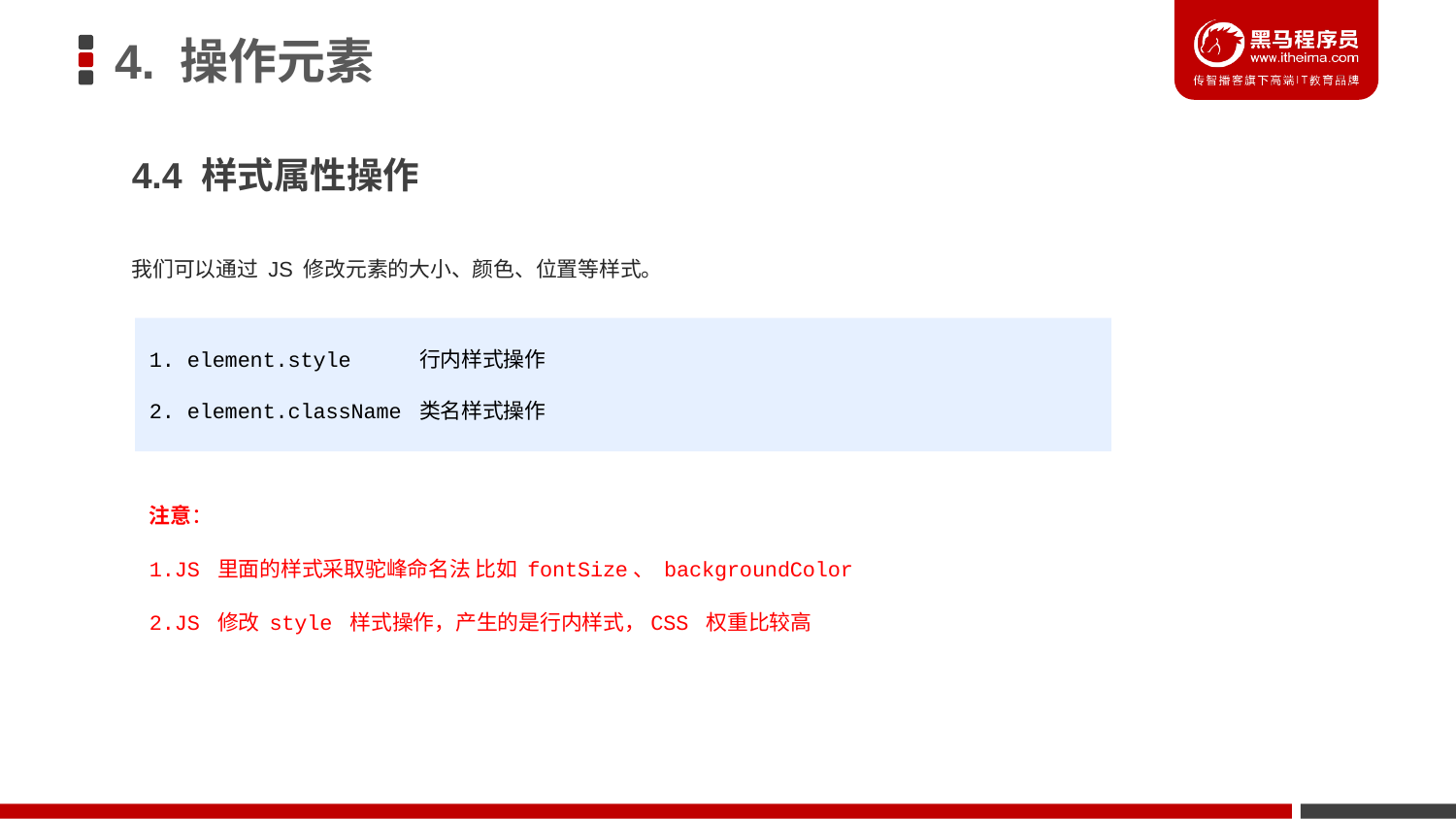

# 4. 操作元素
4.4 样式属性操作
我们可以通过 JS 修改元素的大小、颜色、位置等样式。
1. element.style     行内样式操作

2. element.className 类名样式操作
注意：
1.JS 里面的样式采取驼峰命名法 比如 fontSize、 backgroundColor
2.JS 修改 style 样式操作，产生的是行内样式，CSS 权重比较高